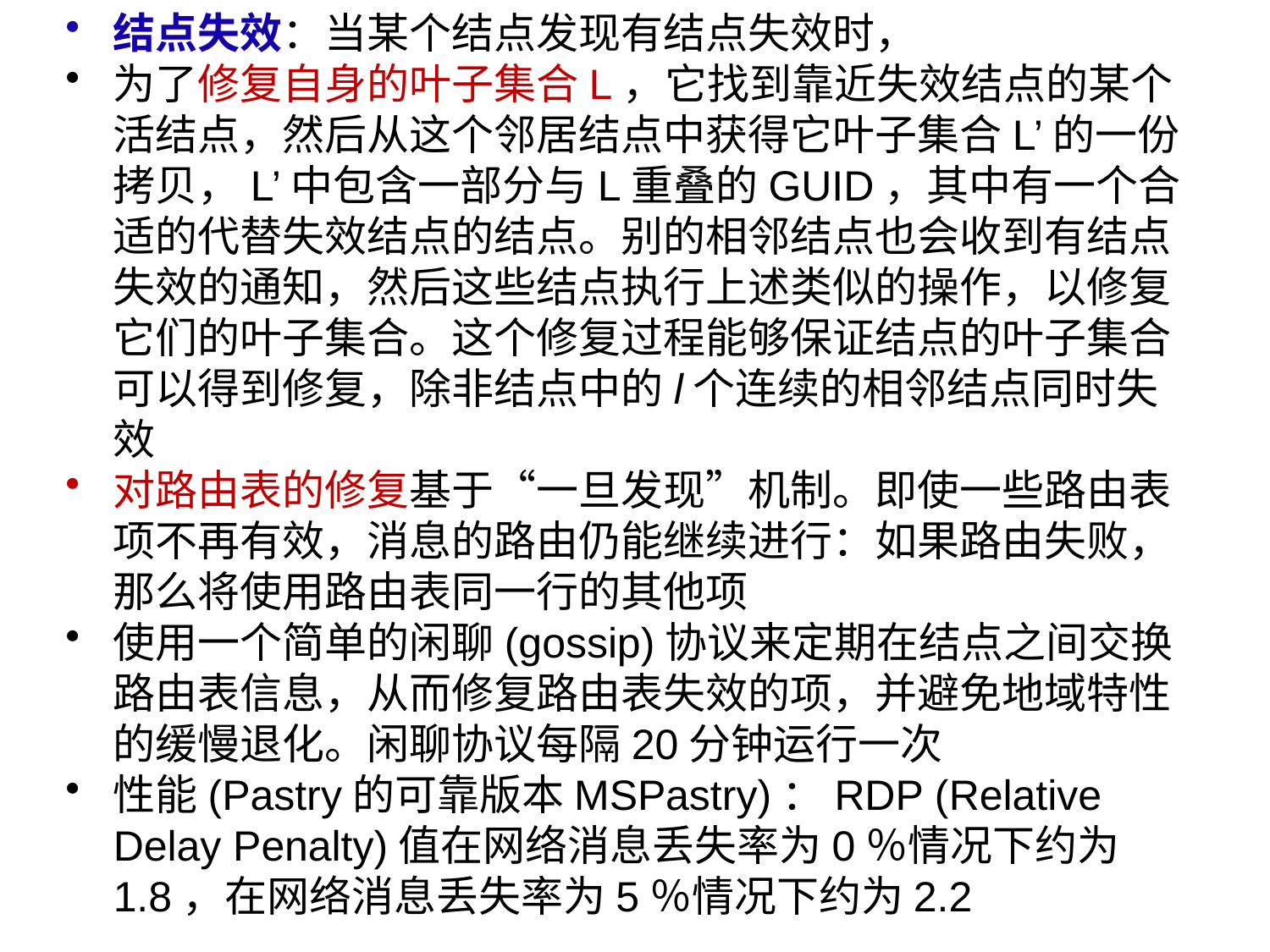

结点失效：当某个结点发现有结点失效时，
为了修复自身的叶子集合L，它找到靠近失效结点的某个活结点，然后从这个邻居结点中获得它叶子集合L’的一份拷贝，L’中包含一部分与L重叠的GUID，其中有一个合适的代替失效结点的结点。别的相邻结点也会收到有结点失效的通知，然后这些结点执行上述类似的操作，以修复它们的叶子集合。这个修复过程能够保证结点的叶子集合可以得到修复，除非结点中的l个连续的相邻结点同时失效
对路由表的修复基于“一旦发现”机制。即使一些路由表项不再有效，消息的路由仍能继续进行：如果路由失败，那么将使用路由表同一行的其他项
使用一个简单的闲聊(gossip)协议来定期在结点之间交换路由表信息，从而修复路由表失效的项，并避免地域特性的缓慢退化。闲聊协议每隔20分钟运行一次
性能(Pastry的可靠版本MSPastry)：RDP (Relative Delay Penalty)值在网络消息丢失率为0％情况下约为1.8，在网络消息丢失率为5％情况下约为2.2